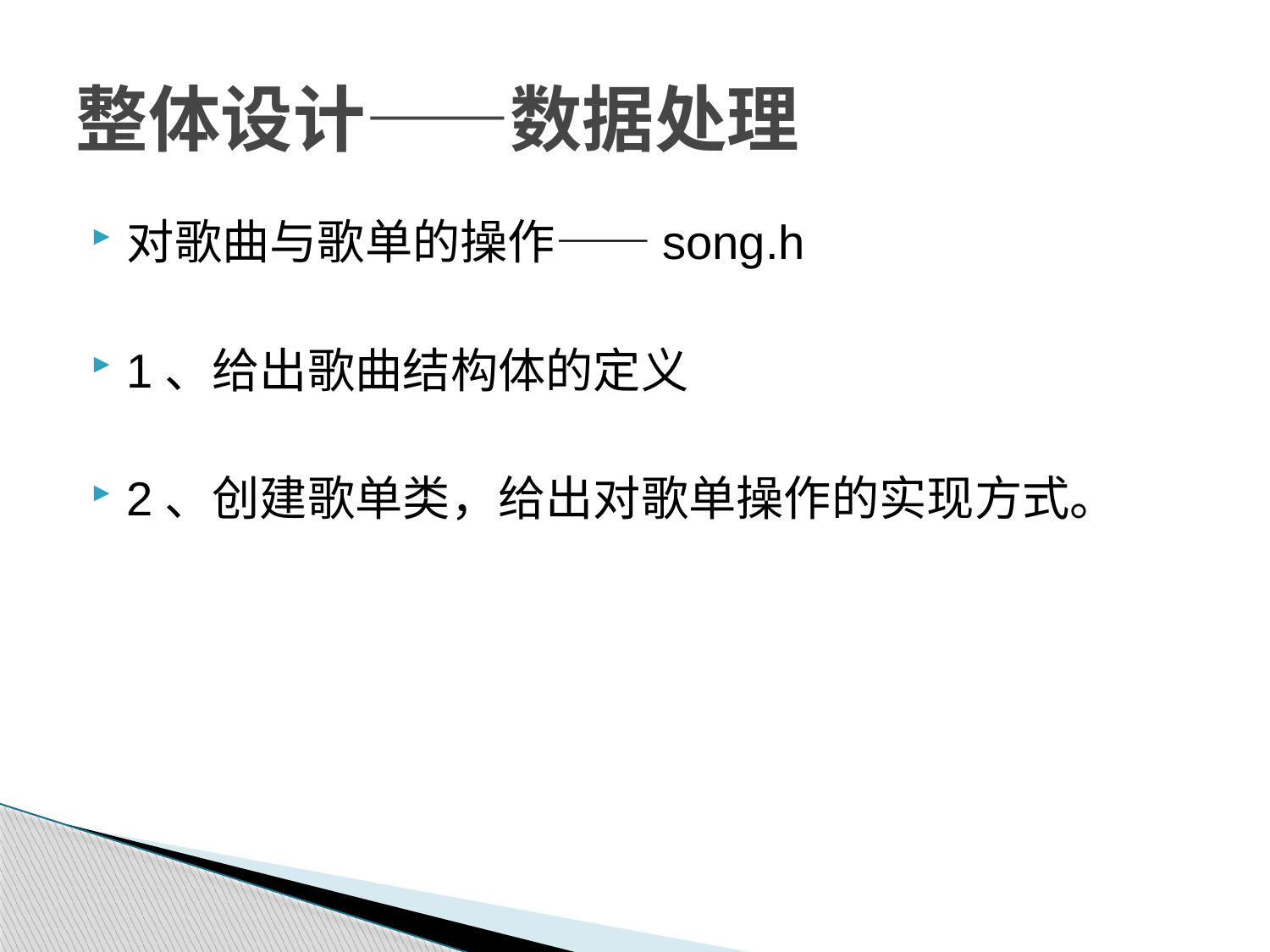

# 整体设计——数据处理
对歌曲与歌单的操作——song.h

1、给出歌曲结构体的定义

2、创建歌单类，给出对歌单操作的实现方式。